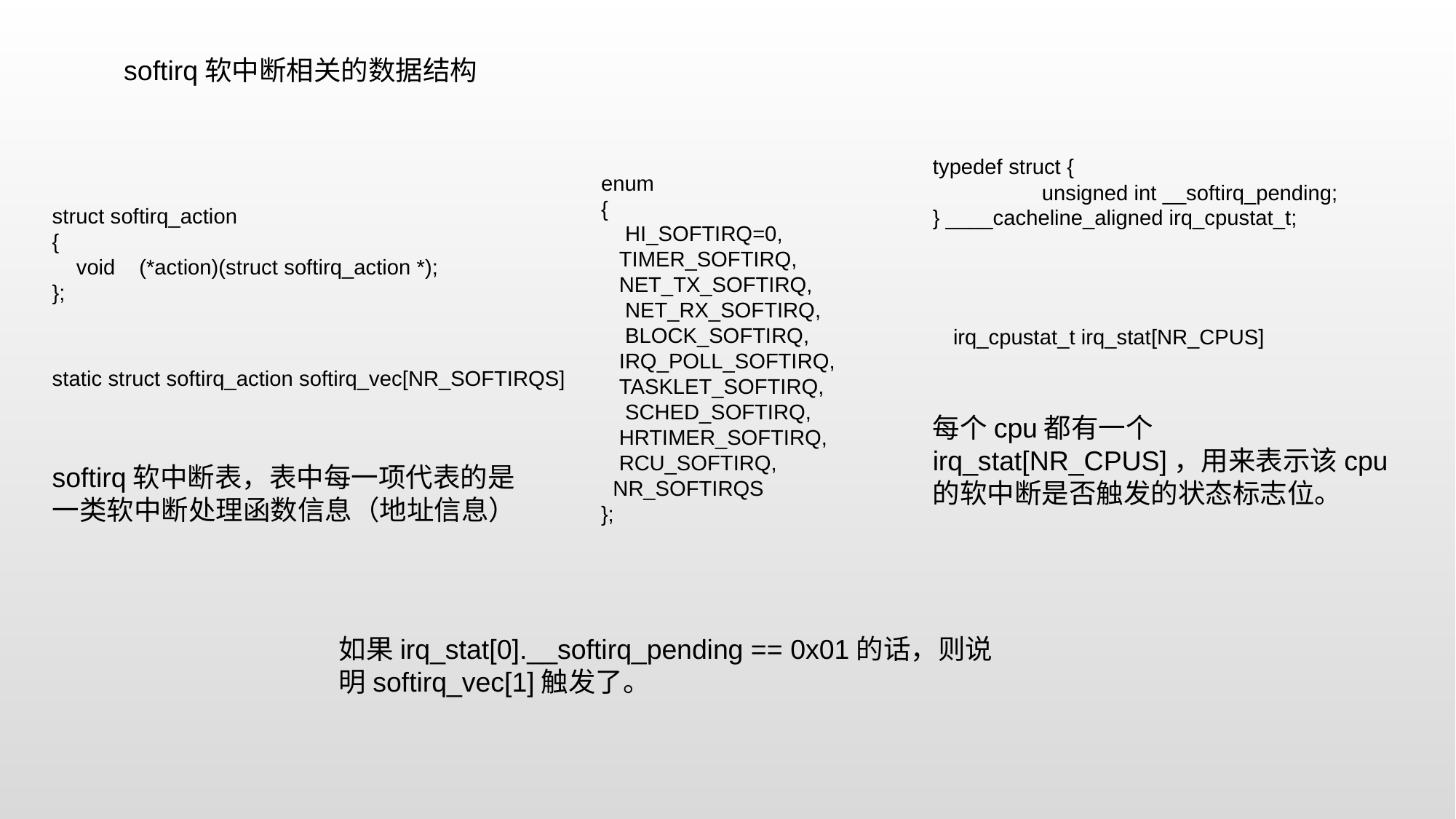

softirq软中断相关的数据结构
typedef struct {
	unsigned int __softirq_pending;
} ____cacheline_aligned irq_cpustat_t;
enum
{
    HI_SOFTIRQ=0,
   TIMER_SOFTIRQ,
   NET_TX_SOFTIRQ,
    NET_RX_SOFTIRQ,
    BLOCK_SOFTIRQ,
   IRQ_POLL_SOFTIRQ,
   TASKLET_SOFTIRQ,
    SCHED_SOFTIRQ,
   HRTIMER_SOFTIRQ,
   RCU_SOFTIRQ,
  NR_SOFTIRQS
};
struct softirq_action
{
    void    (*action)(struct softirq_action *);
};
irq_cpustat_t irq_stat[NR_CPUS]
static struct softirq_action softirq_vec[NR_SOFTIRQS]
每个cpu都有一个 irq_stat[NR_CPUS]，用来表示该cpu的软中断是否触发的状态标志位。
softirq软中断表，表中每一项代表的是一类软中断处理函数信息（地址信息）
如果irq_stat[0].__softirq_pending == 0x01的话，则说明softirq_vec[1]触发了。